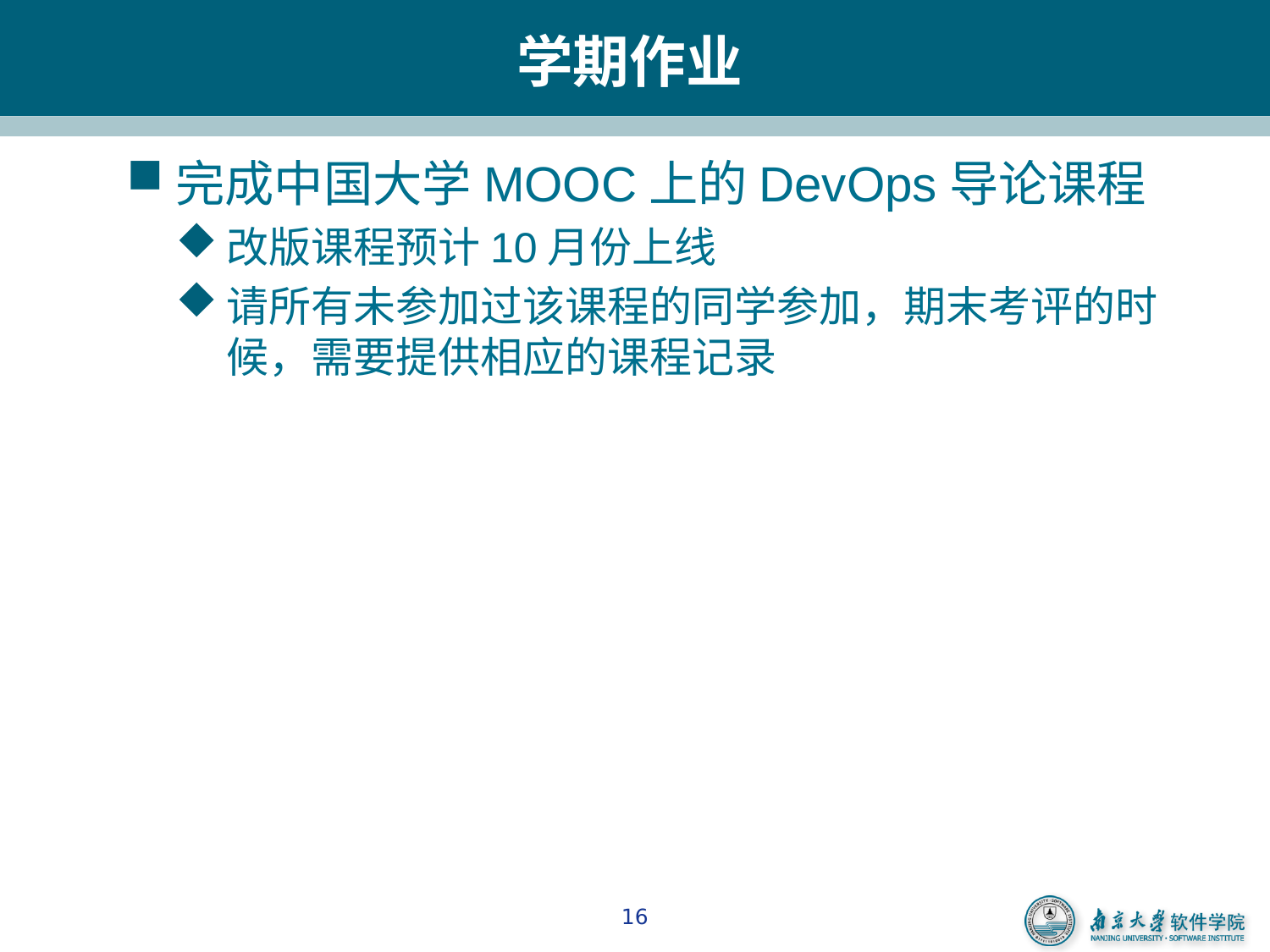

# 学期作业
完成中国大学MOOC上的DevOps导论课程
改版课程预计10月份上线
请所有未参加过该课程的同学参加，期末考评的时候，需要提供相应的课程记录

16